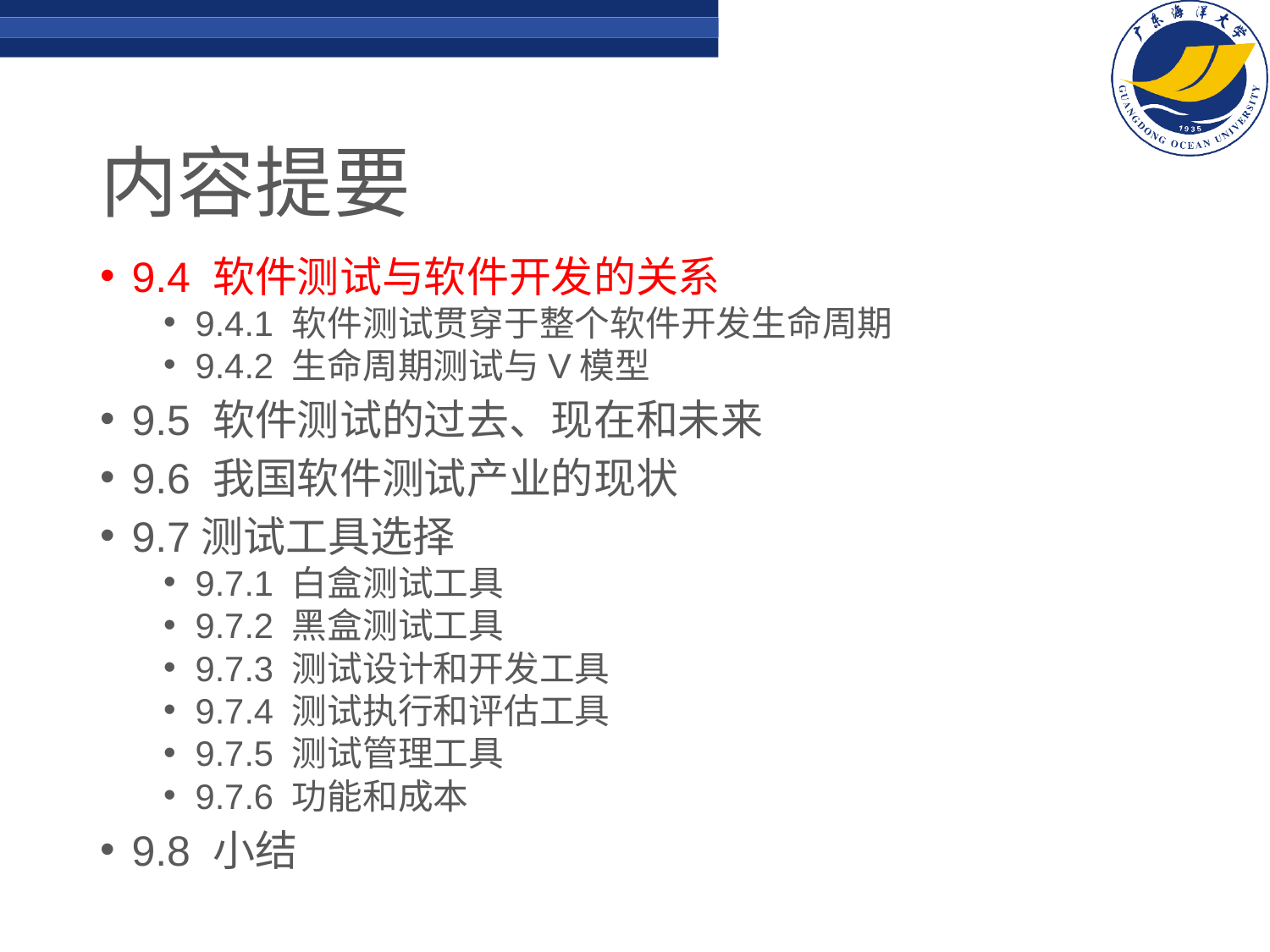

# 内容提要
9.4 软件测试与软件开发的关系
9.4.1 软件测试贯穿于整个软件开发生命周期
9.4.2 生命周期测试与V模型
9.5 软件测试的过去、现在和未来
9.6 我国软件测试产业的现状
9.7测试工具选择
9.7.1 白盒测试工具
9.7.2 黑盒测试工具
9.7.3 测试设计和开发工具
9.7.4 测试执行和评估工具
9.7.5 测试管理工具
9.7.6 功能和成本
9.8 小结
3